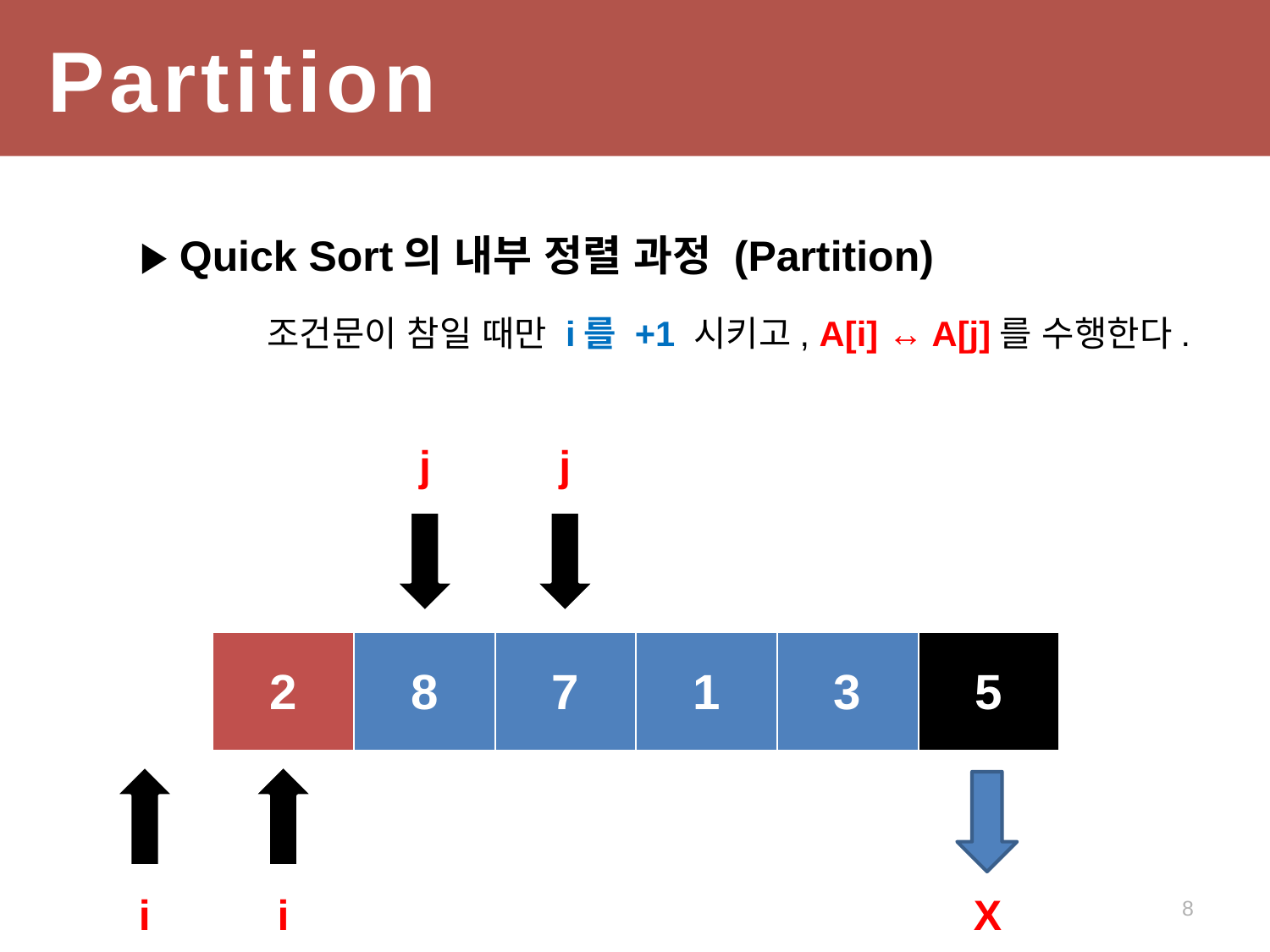

Partition
▶ Quick Sort의 내부 정렬 과정 (Partition)

	조건문이 참일 때만 i를 +1 시키고, A[i] ↔ A[j]를 수행한다.
j
j

| 8 | 2 | 7 | 1 | 3 | 5 |
| --- | --- | --- | --- | --- | --- |
| 2 | 8 | 7 | 1 | 3 | 5 |
| --- | --- | --- | --- | --- | --- |

i
i
X
8